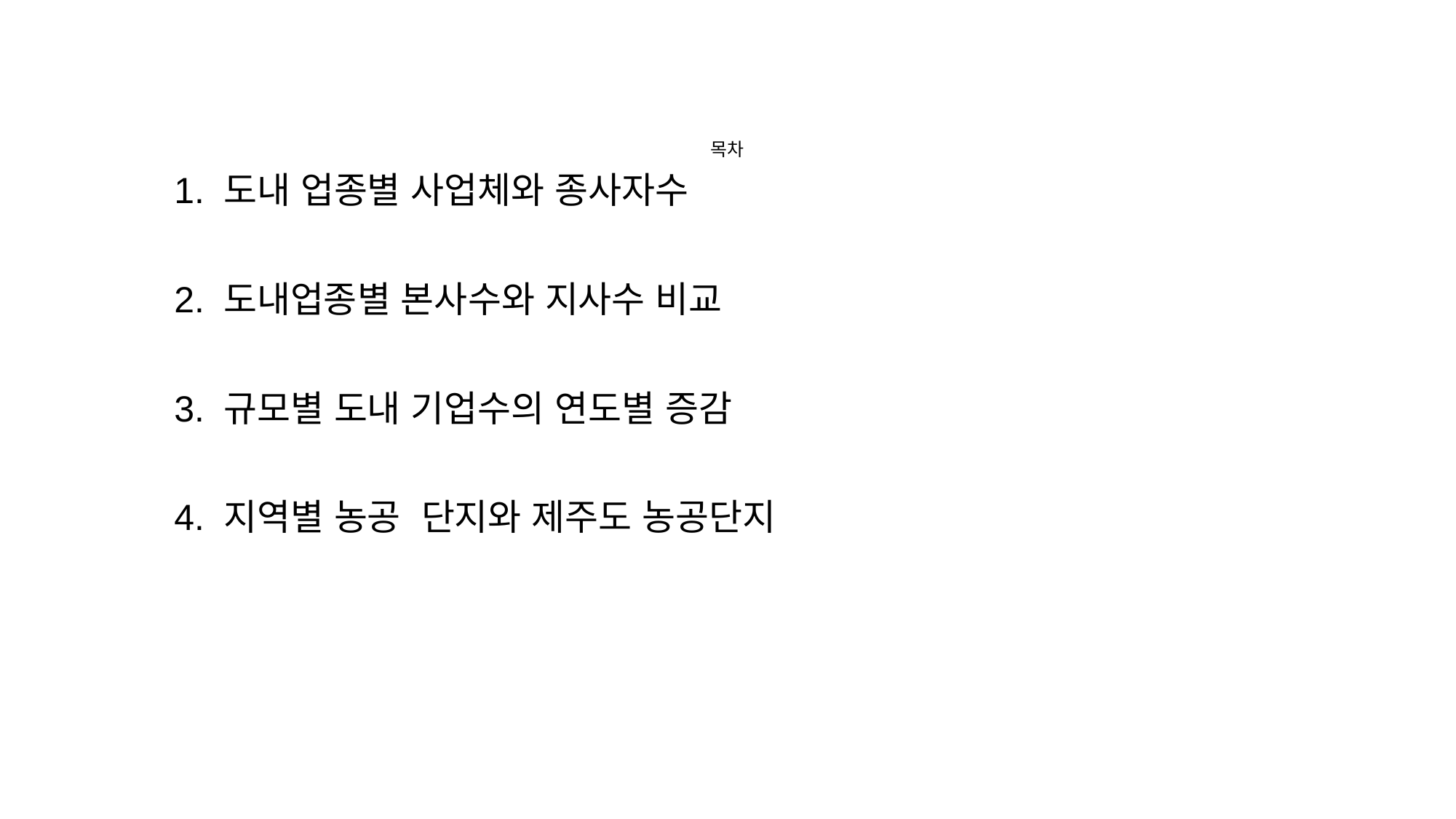

# 목차
1. 도내 업종별 사업체와 종사자수

2. 도내업종별 본사수와 지사수 비교

3. 규모별 도내 기업수의 연도별 증감

4. 지역별 농공  단지와 제주도 농공단지